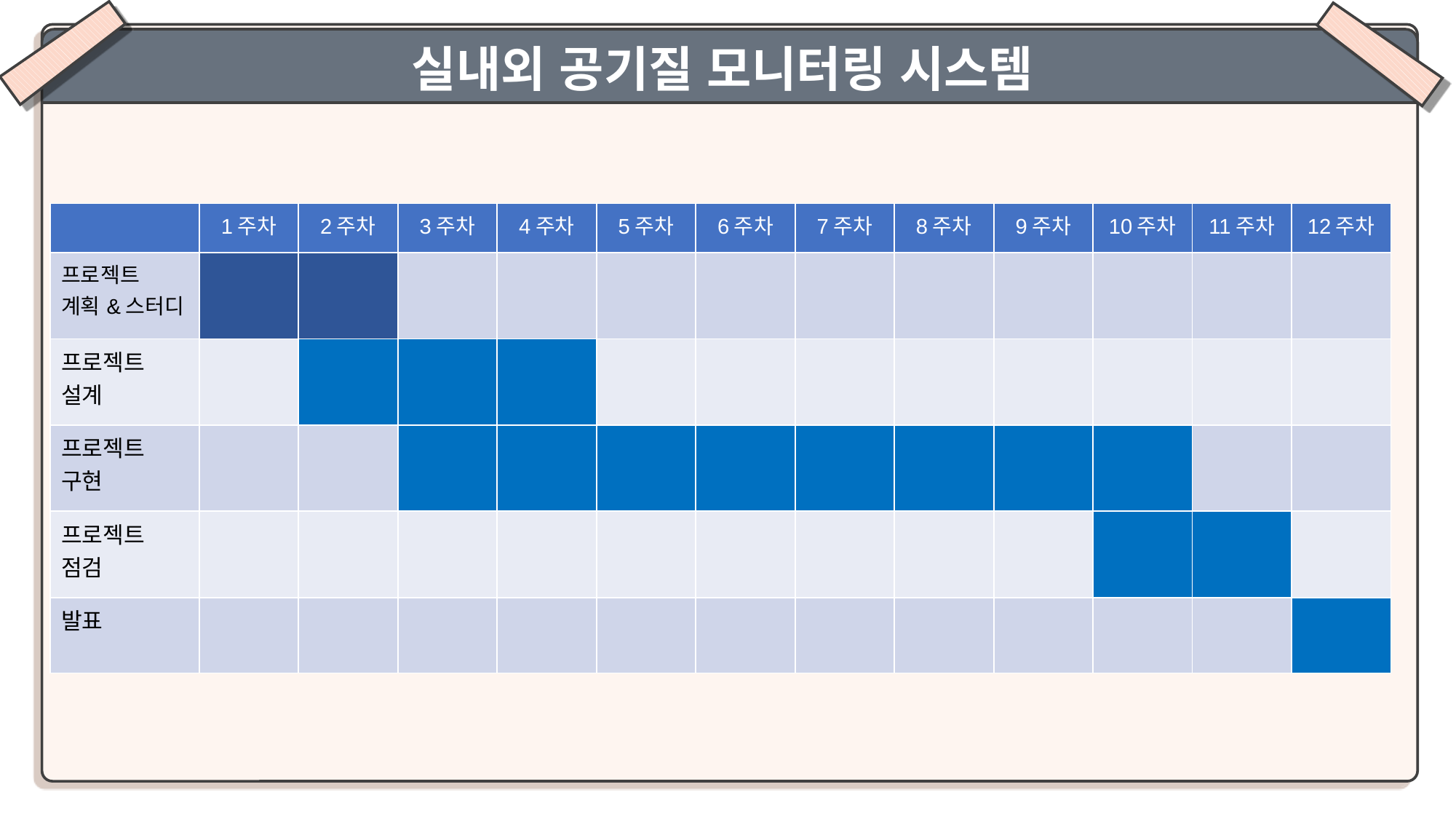

실내외 공기질 모니터링 시스템
|  | 1주차 | 2주차 | 3주차 | 4주차 | 5주차 | 6주차 | 7주차 | 8주차 | 9주차 | 10주차 | 11주차 | 12주차 |
| --- | --- | --- | --- | --- | --- | --- | --- | --- | --- | --- | --- | --- |
| 프로젝트 계획&스터디 |  |  |  |  |  |  |  |  |  |  |  |  |
| 프로젝트 설계 |  |  |  |  |  |  |  |  |  |  |  |  |
| 프로젝트 구현 |  |  |  |  |  |  |  |  |  |  |  |  |
| 프로젝트 점검 |  |  |  |  |  |  |  |  |  |  |  |  |
| 발표 |  |  |  |  |  |  |  |  |  |  |  |  |